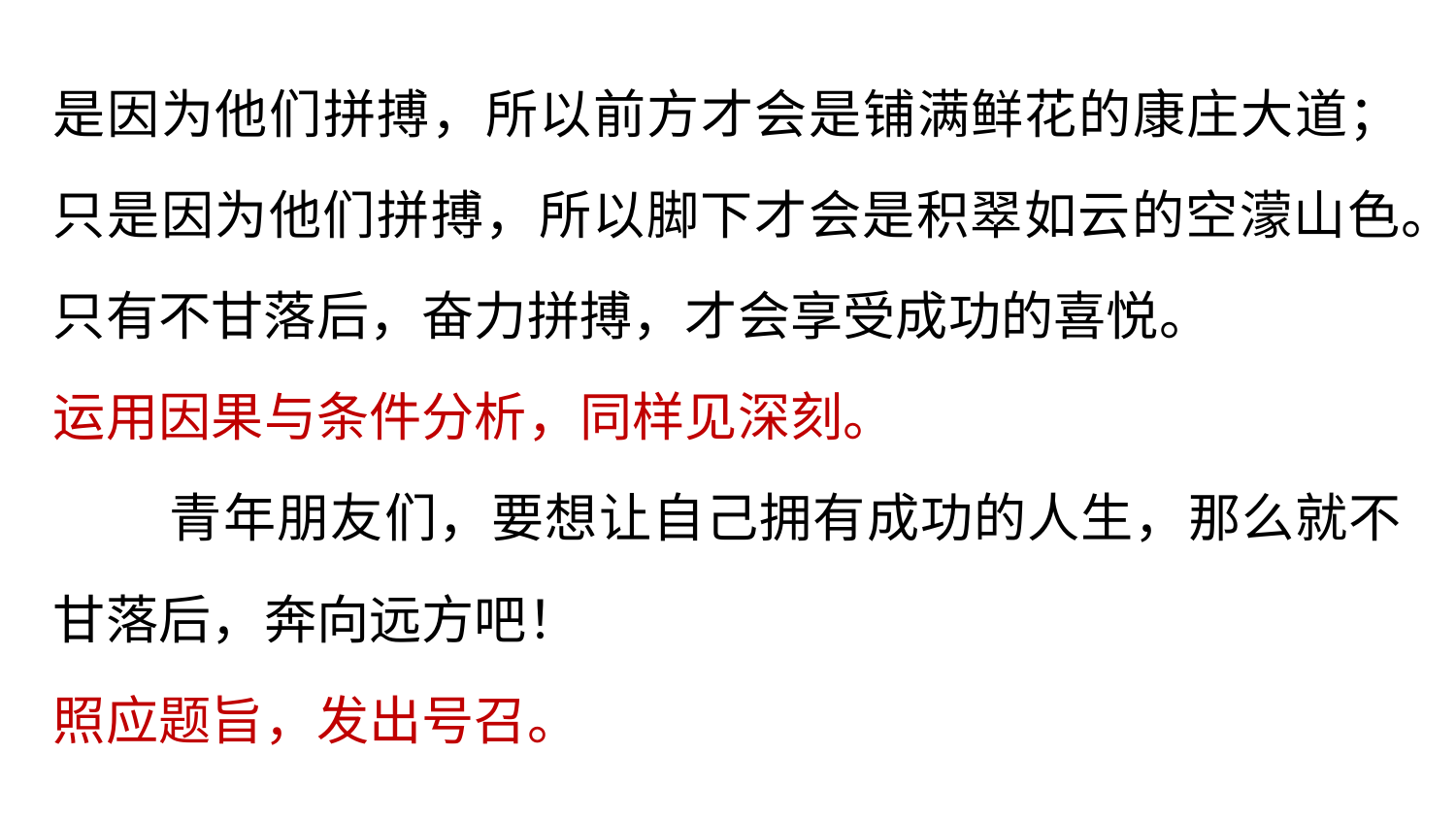

是因为他们拼搏，所以前方才会是铺满鲜花的康庄大道；只是因为他们拼搏，所以脚下才会是积翠如云的空濛山色。只有不甘落后，奋力拼搏，才会享受成功的喜悦。
运用因果与条件分析，同样见深刻。
        青年朋友们，要想让自己拥有成功的人生，那么就不甘落后，奔向远方吧！
照应题旨，发出号召。